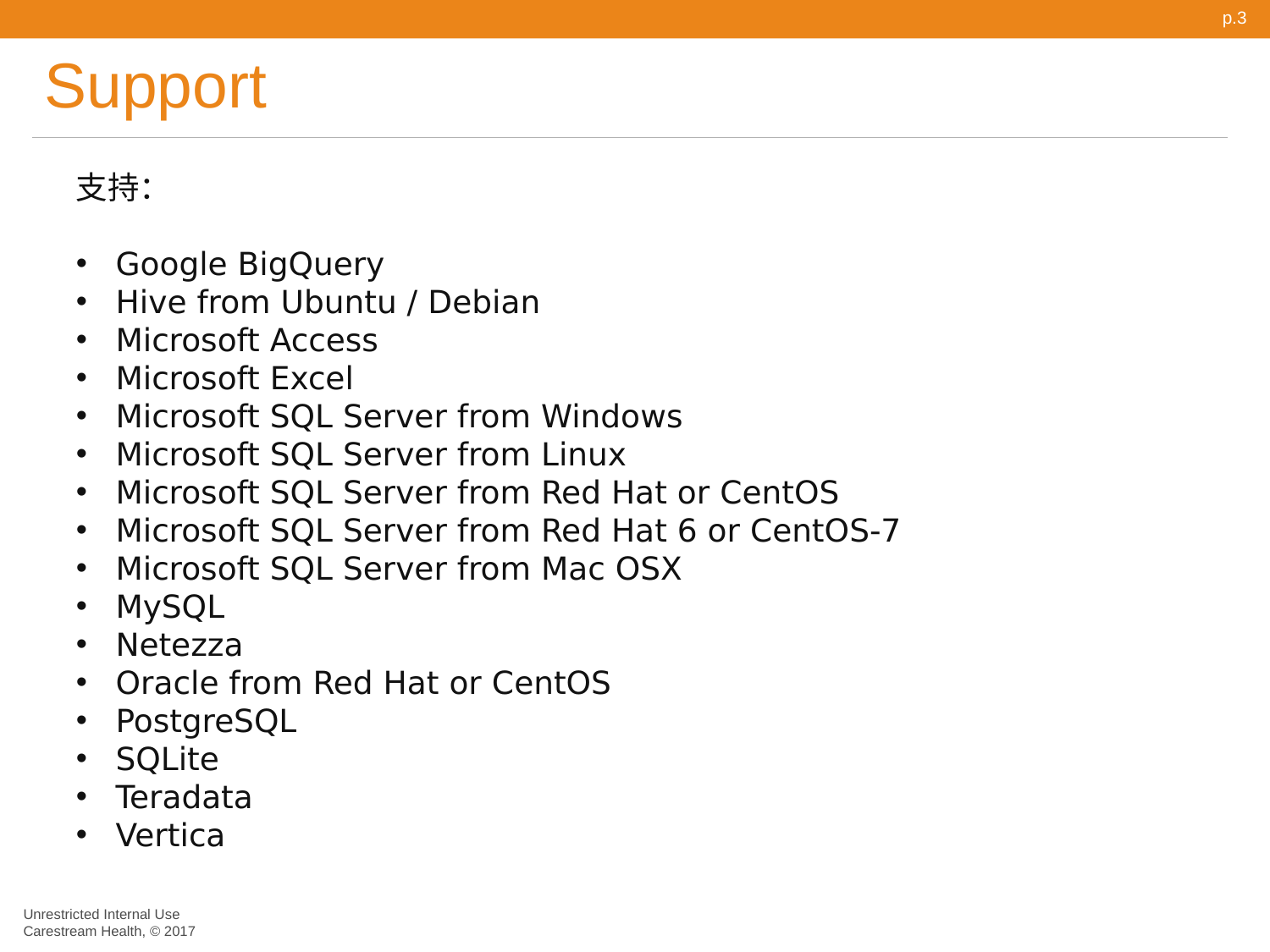

p.3
# Support
支持：

Google BigQuery
Hive from Ubuntu / Debian
Microsoft Access
Microsoft Excel
Microsoft SQL Server from Windows
Microsoft SQL Server from Linux
Microsoft SQL Server from Red Hat or CentOS
Microsoft SQL Server from Red Hat 6 or CentOS-7
Microsoft SQL Server from Mac OSX
MySQL
Netezza
Oracle from Red Hat or CentOS
PostgreSQL
SQLite
Teradata
Vertica

Unrestricted Internal Use
Carestream Health, © 2017